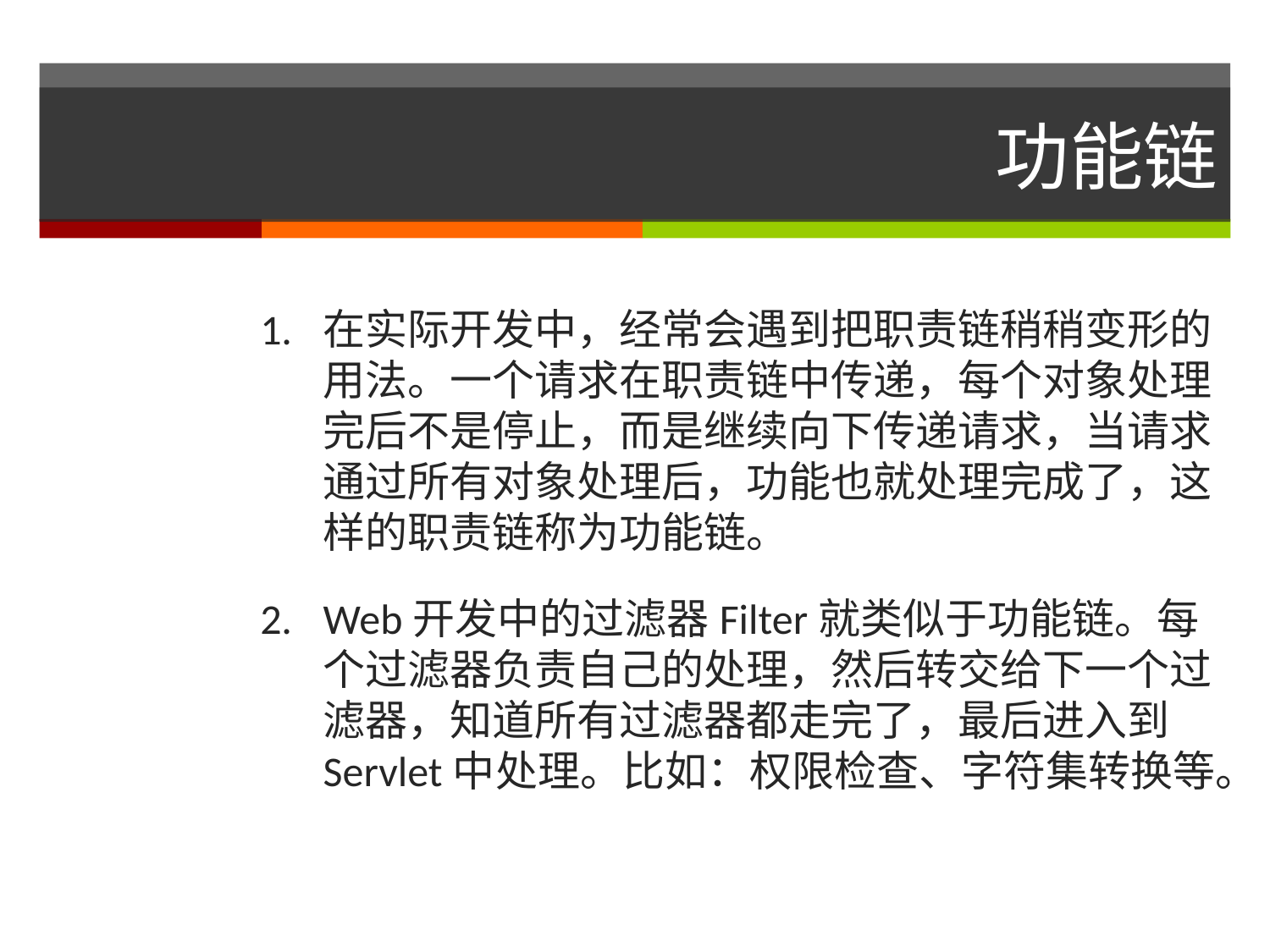

# 功能链
1.	在实际开发中，经常会遇到把职责链稍稍变形的用法。一个请求在职责链中传递，每个对象处理完后不是停止，而是继续向下传递请求，当请求通过所有对象处理后，功能也就处理完成了，这样的职责链称为功能链。
2.	Web开发中的过滤器Filter就类似于功能链。每个过滤器负责自己的处理，然后转交给下一个过滤器，知道所有过滤器都走完了，最后进入到Servlet中处理。比如：权限检查、字符集转换等。